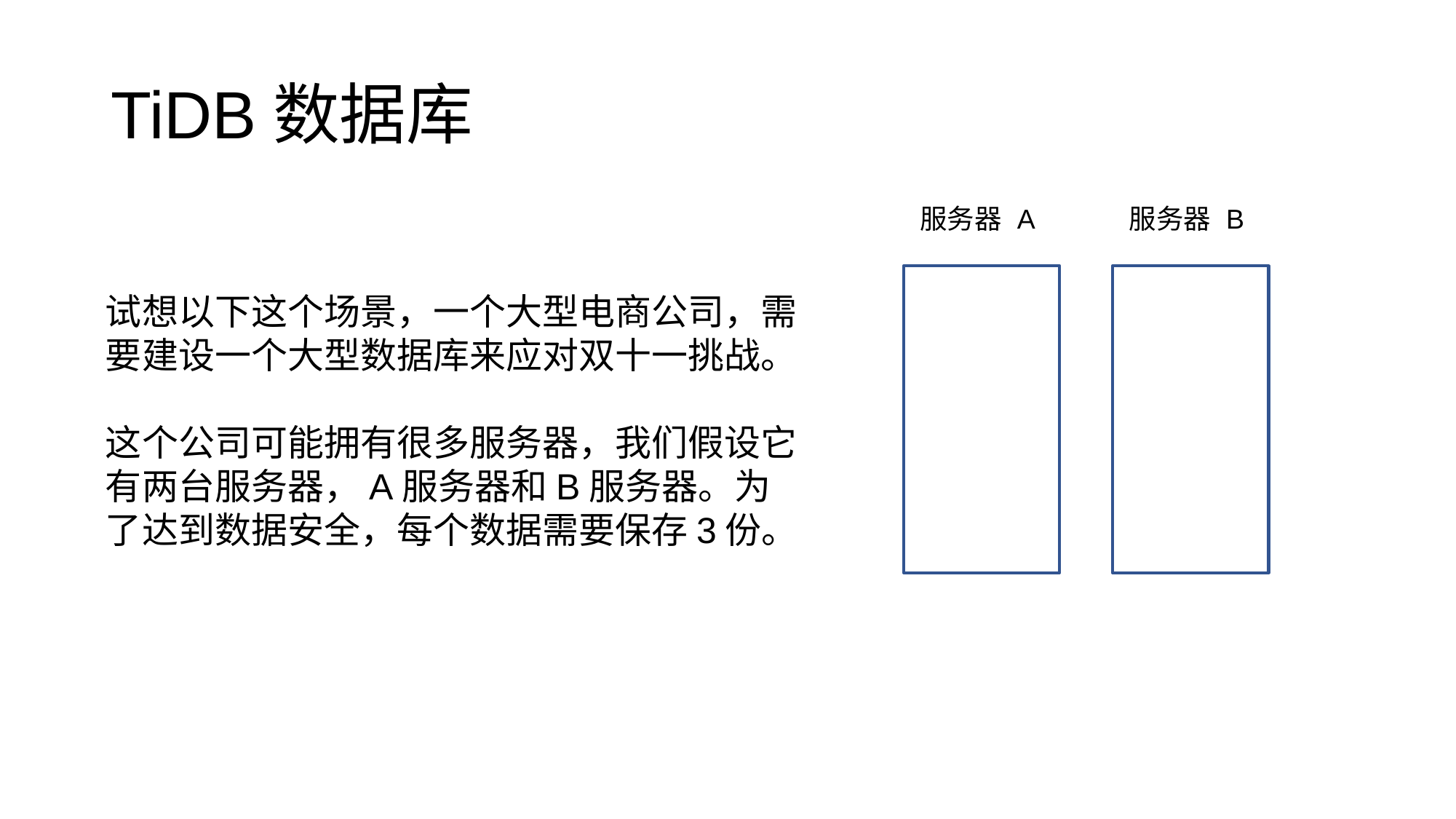

TiDB数据库
服务器 A
服务器 B

试想以下这个场景，一个大型电商公司，需要建设一个大型数据库来应对双十一挑战。

这个公司可能拥有很多服务器，我们假设它有两台服务器，A服务器和B服务器。为了达到数据安全，每个数据需要保存3份。